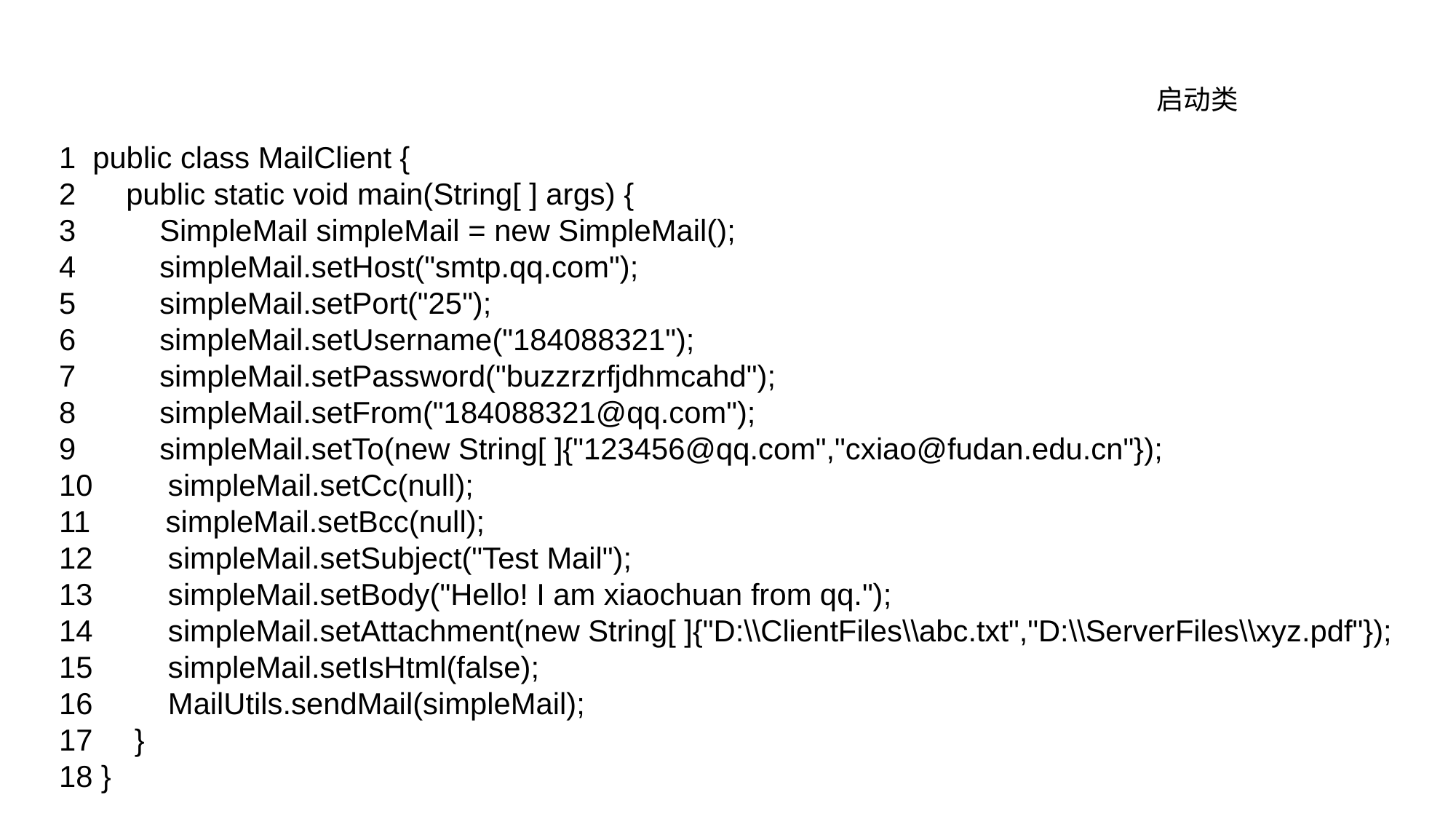

启动类
1  public class MailClient {
2      public static void main(String[ ] args) {
3          SimpleMail simpleMail = new SimpleMail();
4          simpleMail.setHost("smtp.qq.com");
5          simpleMail.setPort("25");
6          simpleMail.setUsername("184088321");
7          simpleMail.setPassword("buzzrzrfjdhmcahd");
8          simpleMail.setFrom("184088321@qq.com");
9          simpleMail.setTo(new String[ ]{"123456@qq.com","cxiao@fudan.edu.cn"});
10         simpleMail.setCc(null);
11         simpleMail.setBcc(null);
12         simpleMail.setSubject("Test Mail");
13         simpleMail.setBody("Hello! I am xiaochuan from qq.");
14         simpleMail.setAttachment(new String[ ]{"D:\\ClientFiles\\abc.txt","D:\\ServerFiles\\xyz.pdf"});
15         simpleMail.setIsHtml(false);
16         MailUtils.sendMail(simpleMail);
17     }
18 }